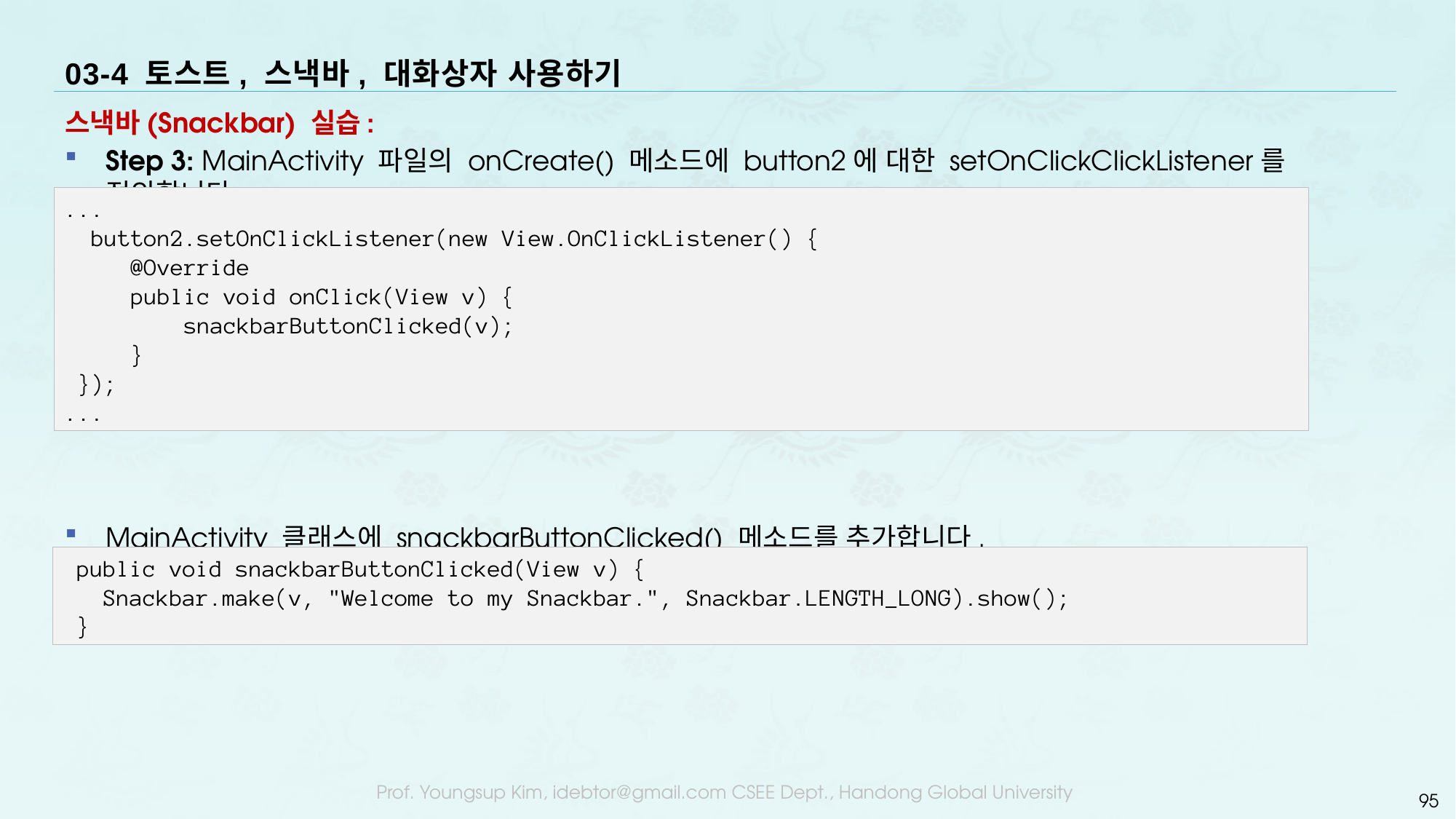

# 03-4 토스트, 스낵바, 대화상자 사용하기
스낵바(Snackbar) 실습:
Step 3: MainActivity 파일의 onCreate() 메소드에 button2에 대한 setOnClickClickListener를 정의합니다.

MainActivity 클래스에 snackbarButtonClicked() 메소드를 추가합니다.

...
  button2.setOnClickListener(new View.OnClickListener() {
     @Override
     public void onClick(View v) {
         snackbarButtonClicked(v);
     }
 });
...
 public void snackbarButtonClicked(View v) {
   Snackbar.make(v, "Welcome to my Snackbar.", Snackbar.LENGTH_LONG).show();
 }
95